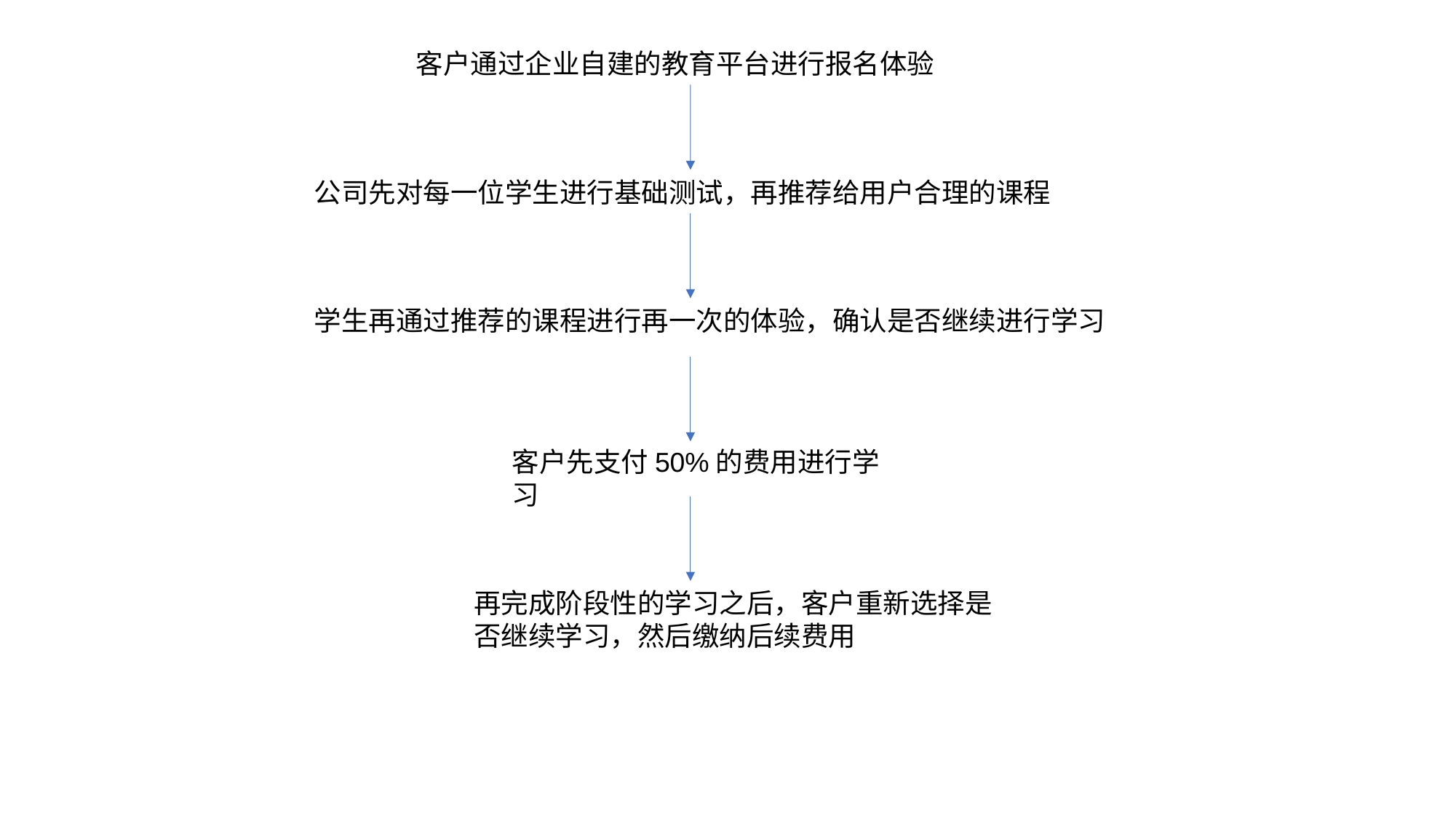

客户通过企业自建的教育平台进行报名体验
公司先对每一位学生进行基础测试，再推荐给用户合理的课程
学生再通过推荐的课程进行再一次的体验，确认是否继续进行学习
客户先支付50%的费用进行学习
再完成阶段性的学习之后，客户重新选择是否继续学习，然后缴纳后续费用